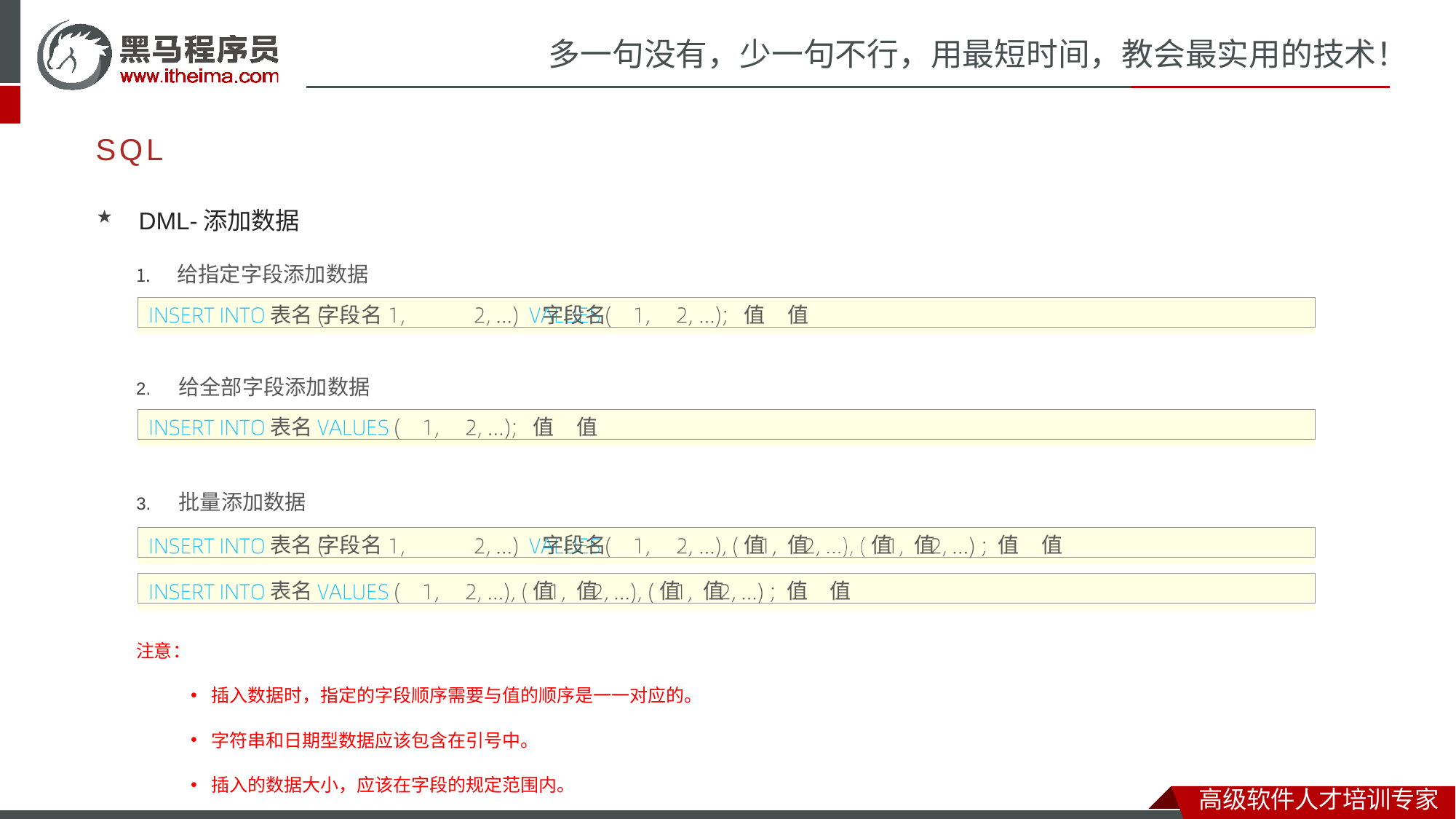

# 多一句没有，少一句不行，用最短时间，教会最实用的技术！

SQL

DML-添加数据
给指定字段添加数据

表名 字段名	字段名	值	值

2.	给全部字段添加数据

表名	值	值

3.	批量添加数据

表名 字段名	字段名	值	值	值	值	值	值

表名	值	值	值	值	值	值

注意：

插入数据时，指定的字段顺序需要与值的顺序是一一对应的。

字符串和日期型数据应该包含在引号中。

插入的数据大小，应该在字段的规定范围内。
高级软件人才培训专家